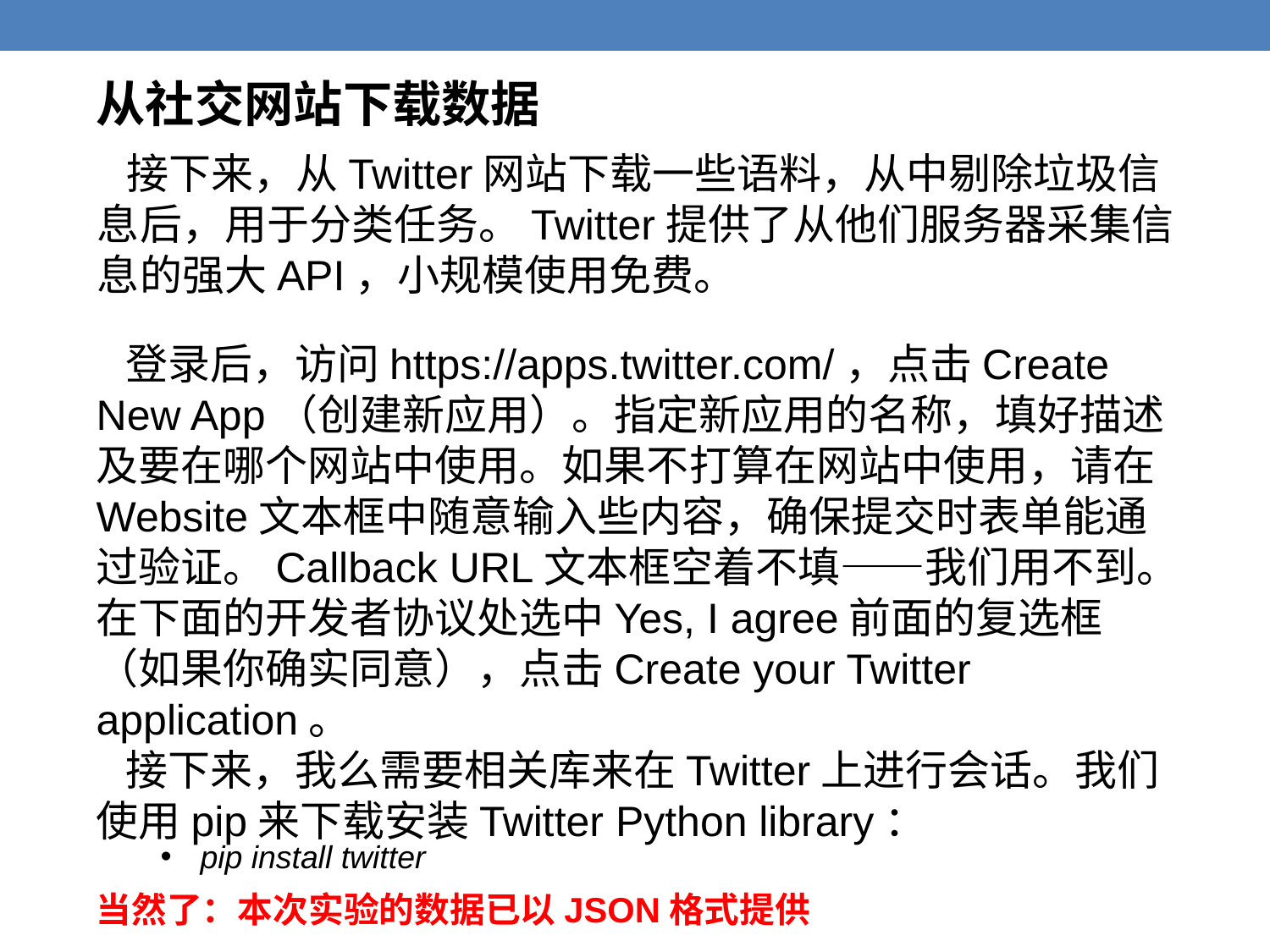

从社交网站下载数据
  接下来，从Twitter网站下载一些语料，从中剔除垃圾信息后，用于分类任务。Twitter提供了从他们服务器采集信息的强大API，小规模使用免费。
  登录后，访问https://apps.twitter.com/，点击Create New App（创建新应用）。指定新应用的名称，填好描述及要在哪个网站中使用。如果不打算在网站中使用，请在Website文本框中随意输入些内容，确保提交时表单能通过验证。Callback URL文本框空着不填——我们用不到。在下面的开发者协议处选中Yes, I agree前面的复选框（如果你确实同意），点击Create your Twitter application。
  接下来，我么需要相关库来在Twitter上进行会话。我们使用pip来下载安装Twitter Python library：
pip install twitter
当然了：本次实验的数据已以JSON格式提供